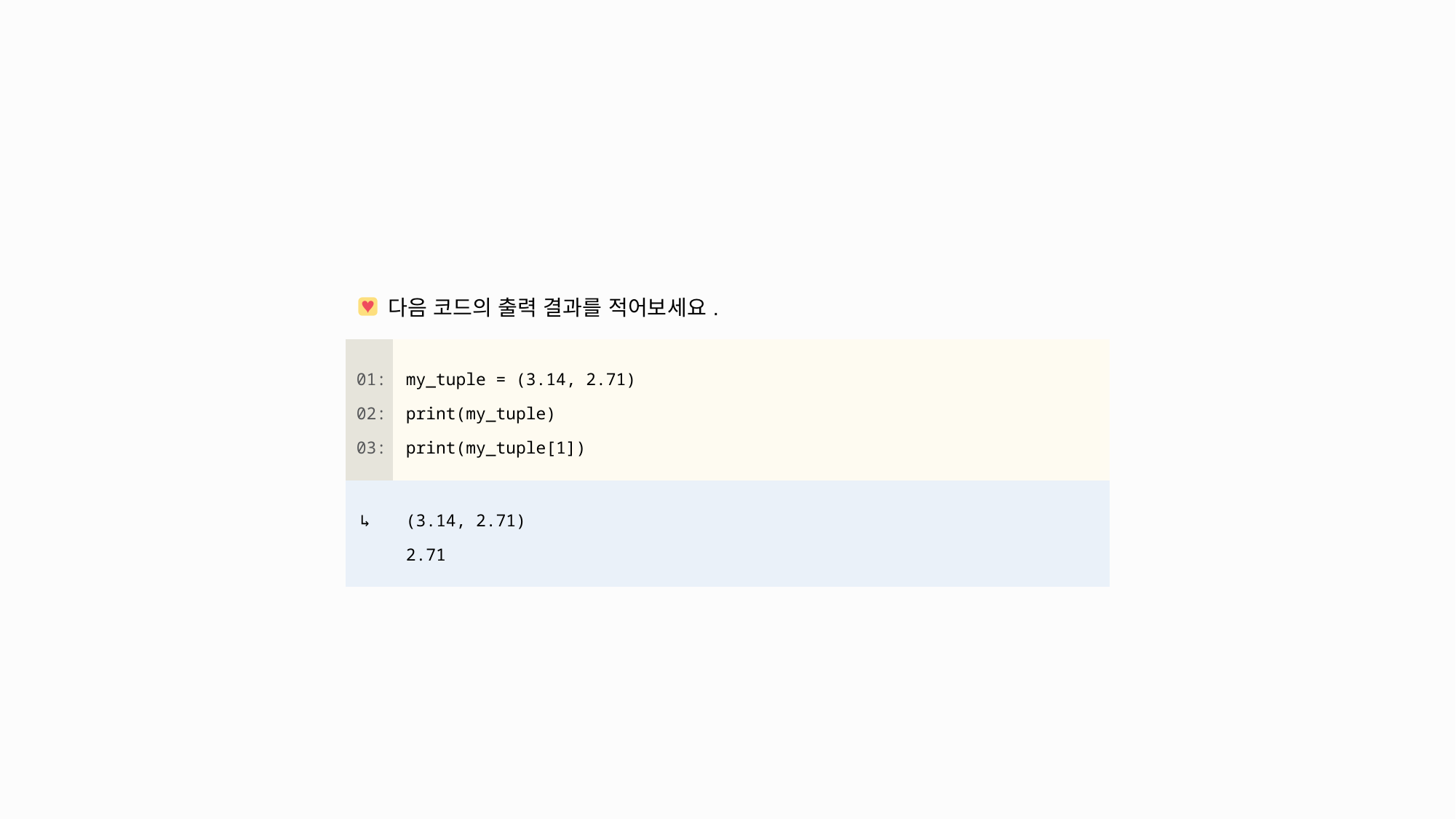

| 다음 코드의 출력 결과를 적어보세요. |  |
| --- | --- |
| 01: 02: 03: | my\_tuple = (3.14, 2.71) print(my\_tuple) print(my\_tuple[1]) |
| ↳ | (3.14, 2.71) 2.71 |